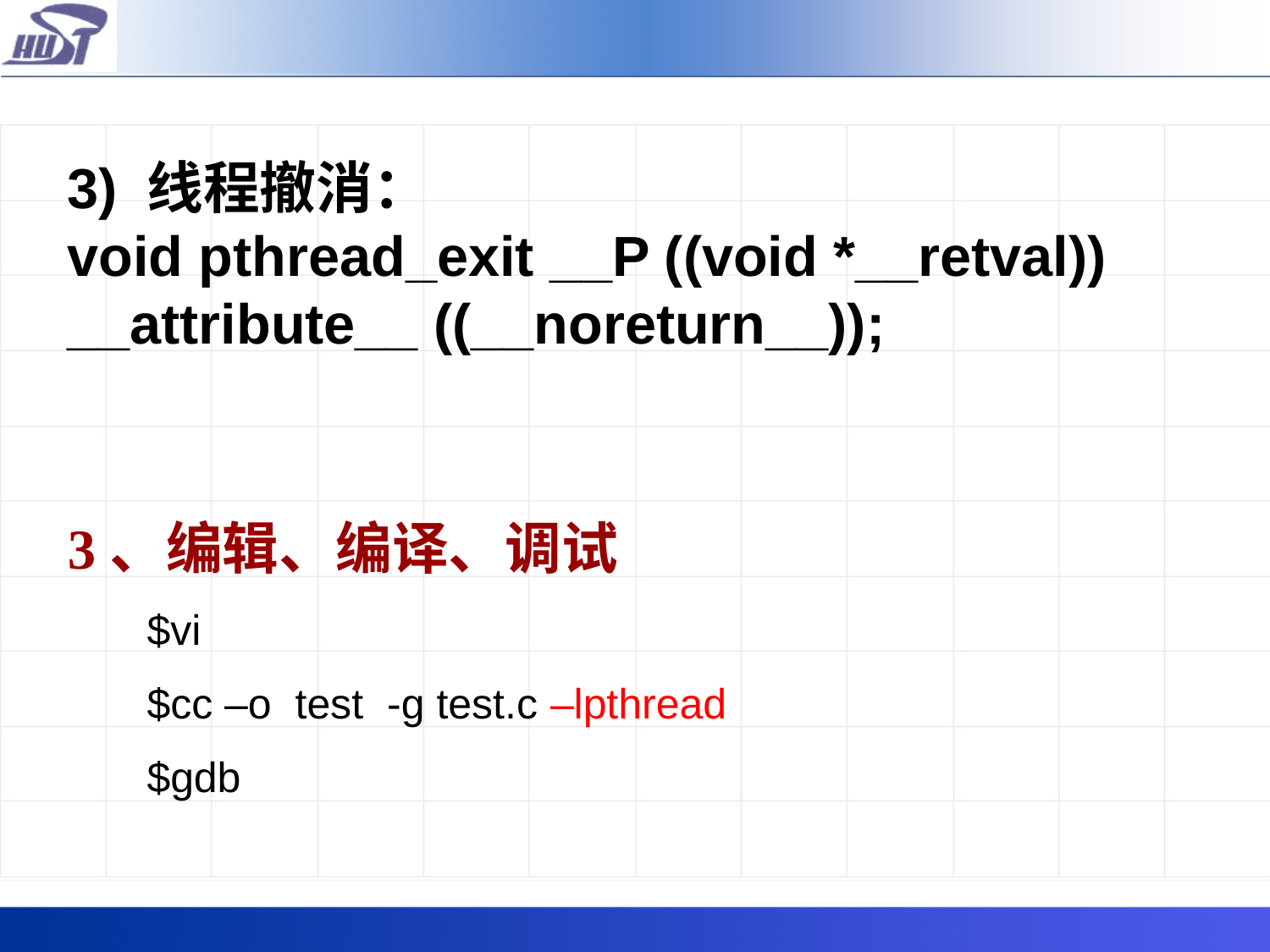

3) 线程撤消：
void pthread_exit __P ((void *__retval)) __attribute__ ((__noreturn__));
# 3、编辑、编译、调试
	$vi
	$cc –o  test  -g test.c –lpthread
	$gdb